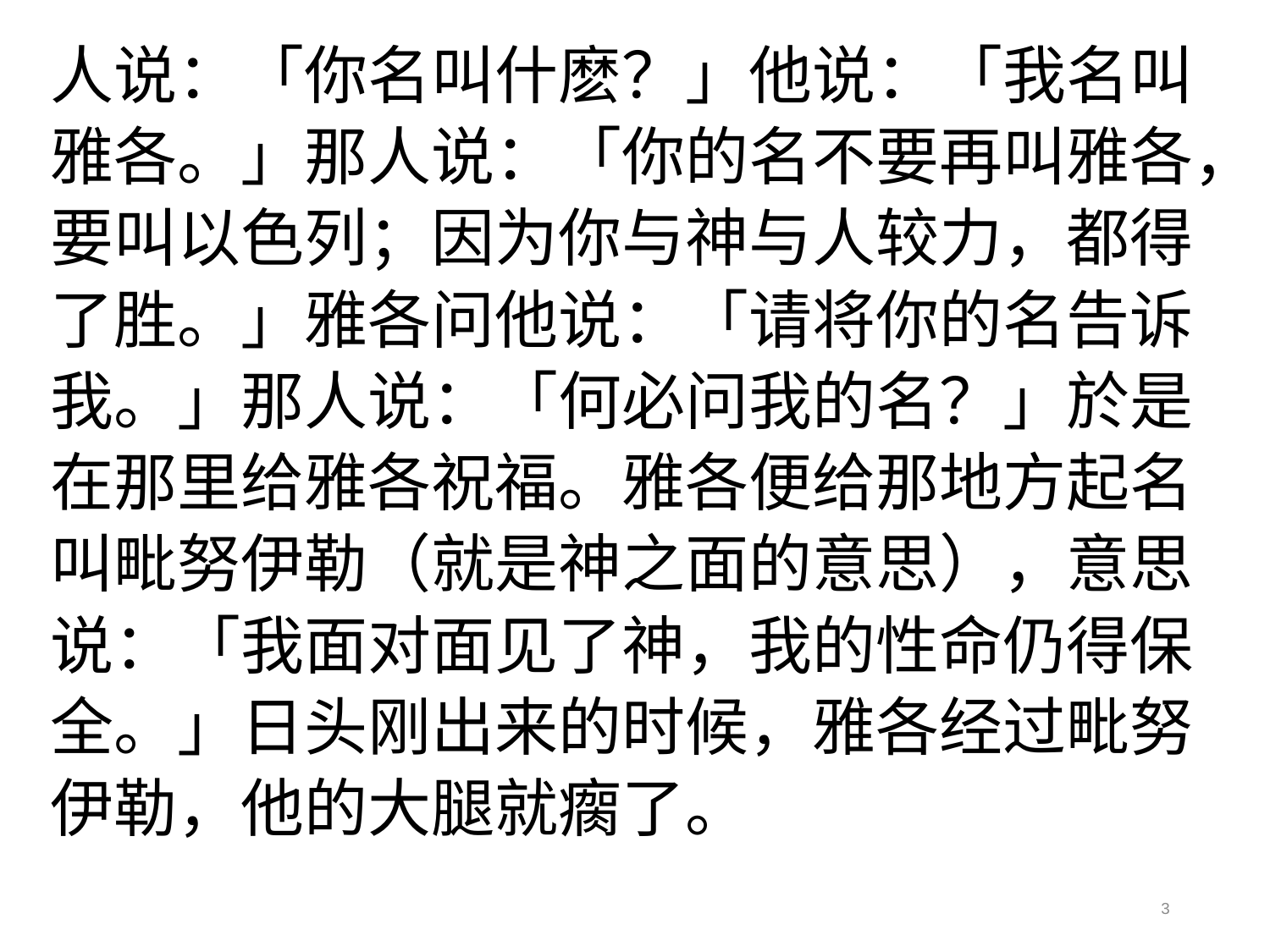

人说：「你名叫什麽？」他说：「我名叫雅各。」那人说：「你的名不要再叫雅各，要叫以色列；因为你与神与人较力，都得了胜。」雅各问他说：「请将你的名告诉我。」那人说：「何必问我的名？」於是在那里给雅各祝福。雅各便给那地方起名叫毗努伊勒（就是神之面的意思），意思说：「我面对面见了神，我的性命仍得保全。」日头刚出来的时候，雅各经过毗努伊勒，他的大腿就瘸了。
3